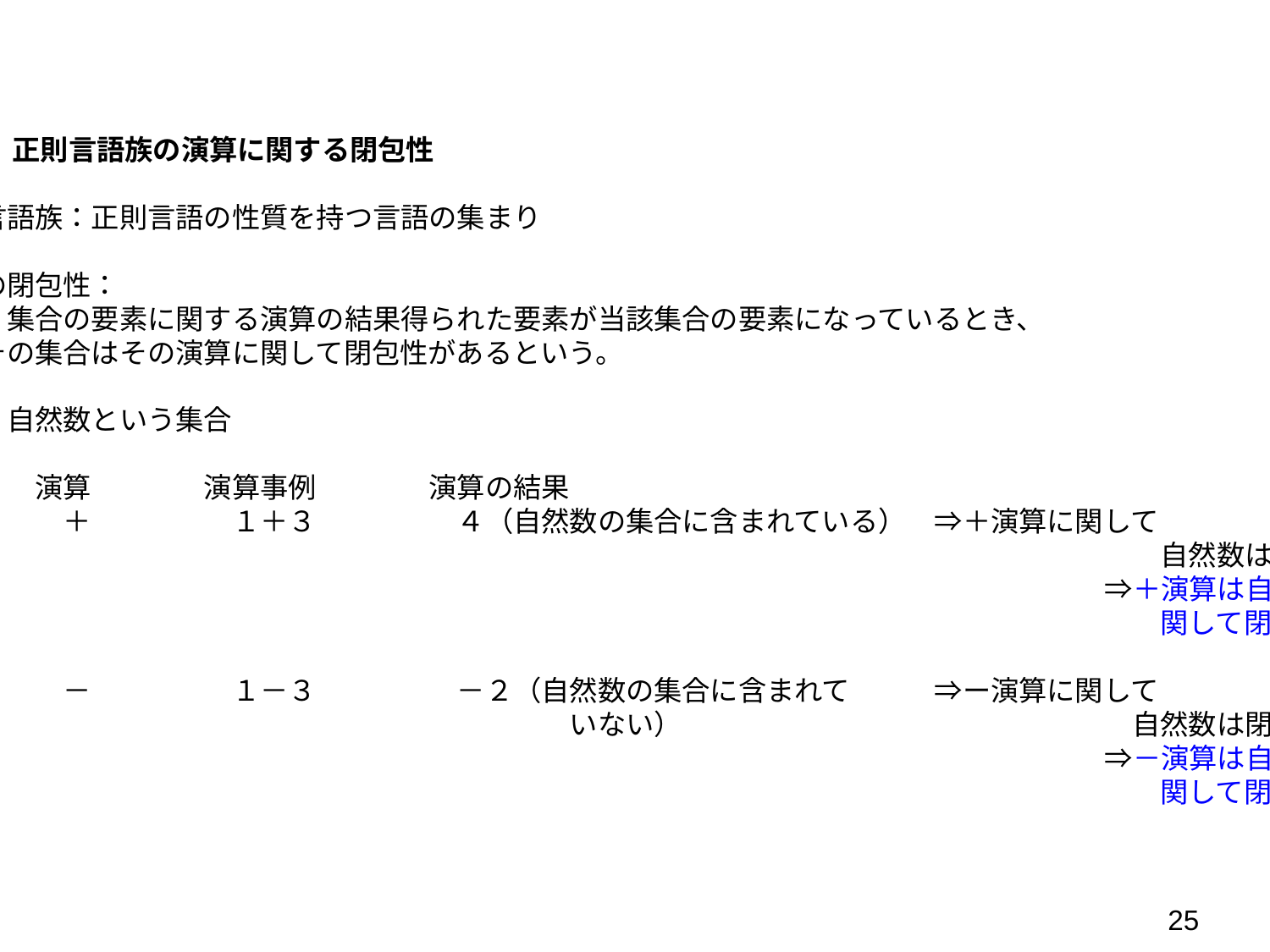

§2.6　正則言語族の演算に関する閉包性

正則言語族：正則言語の性質を持つ言語の集まり

集合の閉包性：
　　　集合の要素に関する演算の結果得られた要素が当該集合の要素になっているとき、
　　その集合はその演算に関して閉包性があるという。

例　　自然数という集合

　　　　演算　　　　演算事例　　　　演算の結果
　　　　　＋　　　　　１＋３　　　　　４（自然数の集合に含まれている）　⇒＋演算に関して
　　　　　　　　　　　　　　　　　　　　　　　　　　　　　　　　　　　　　　　　　　　　自然数は閉じている
　　　　　　　　　　　　　　　　　　　　　　　　　　　　　　　　　　　　　　　　　　⇒＋演算は自然数に
　　　　　　　　　　　　　　　　　　　　　　　　　　　　　　　　　　　　　　　　　　　　関して閉包性がある

　　　　　－　　　　　１－３　　　　　－２（自然数の集合に含まれて　　　⇒ー演算に関して
　　　　　　　　　　　　　　　　　　　　　　　いない）　　　　　　　　　　　　　　　　自然数は閉じていない
　　　　　　　　　　　　　　　　　　　　　　　　　　　　　　　　　　　　　　　　　　⇒－演算は自然数に
　　　　　　　　　　　　　　　　　　　　　　　　　　　　　　　　　　　　　　　　　　　　関して閉包性がない

25